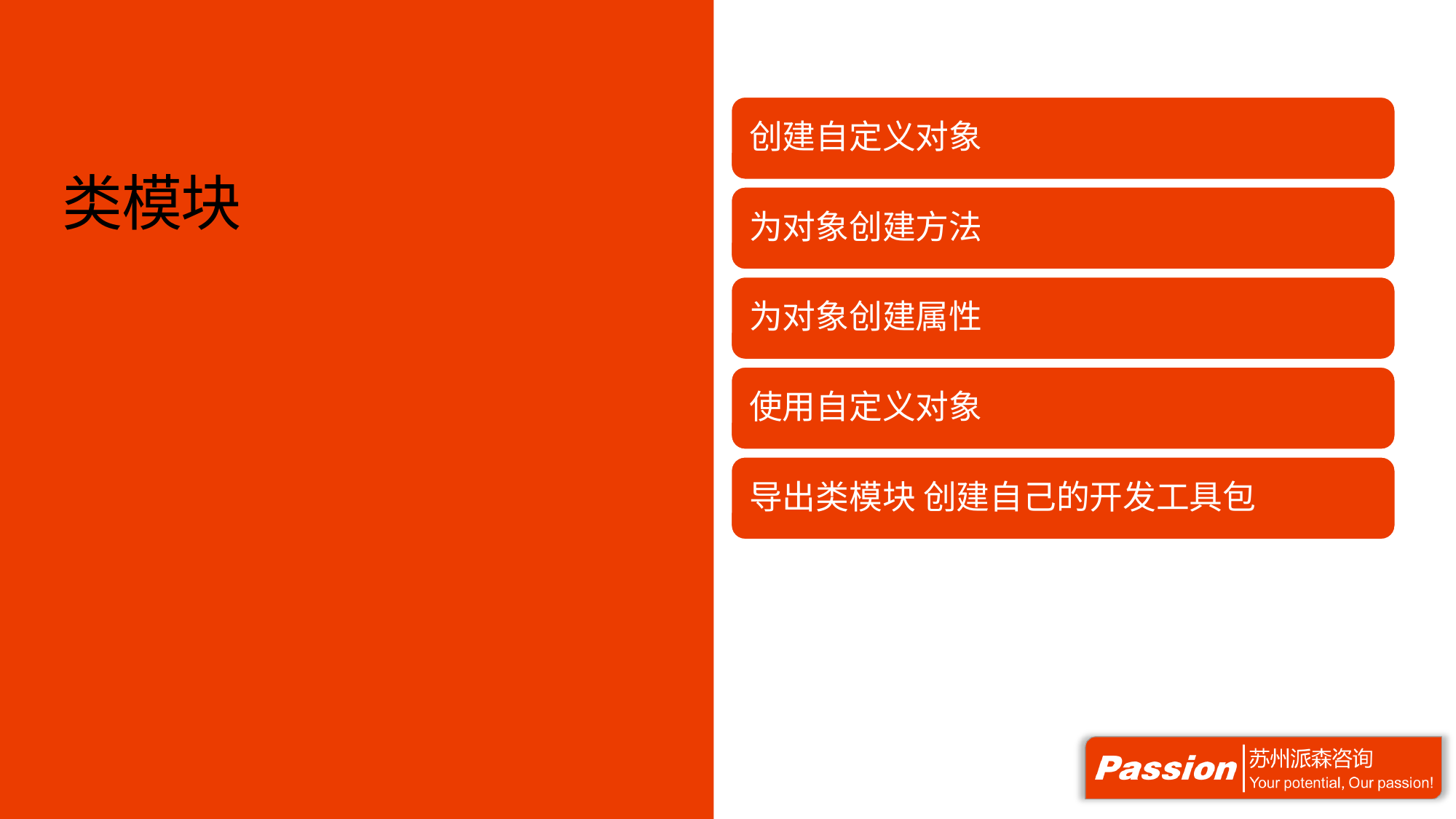

创建自定义对象
为对象创建方法
为对象创建属性
使用自定义对象
导出类模块 创建自己的开发工具包
类模块